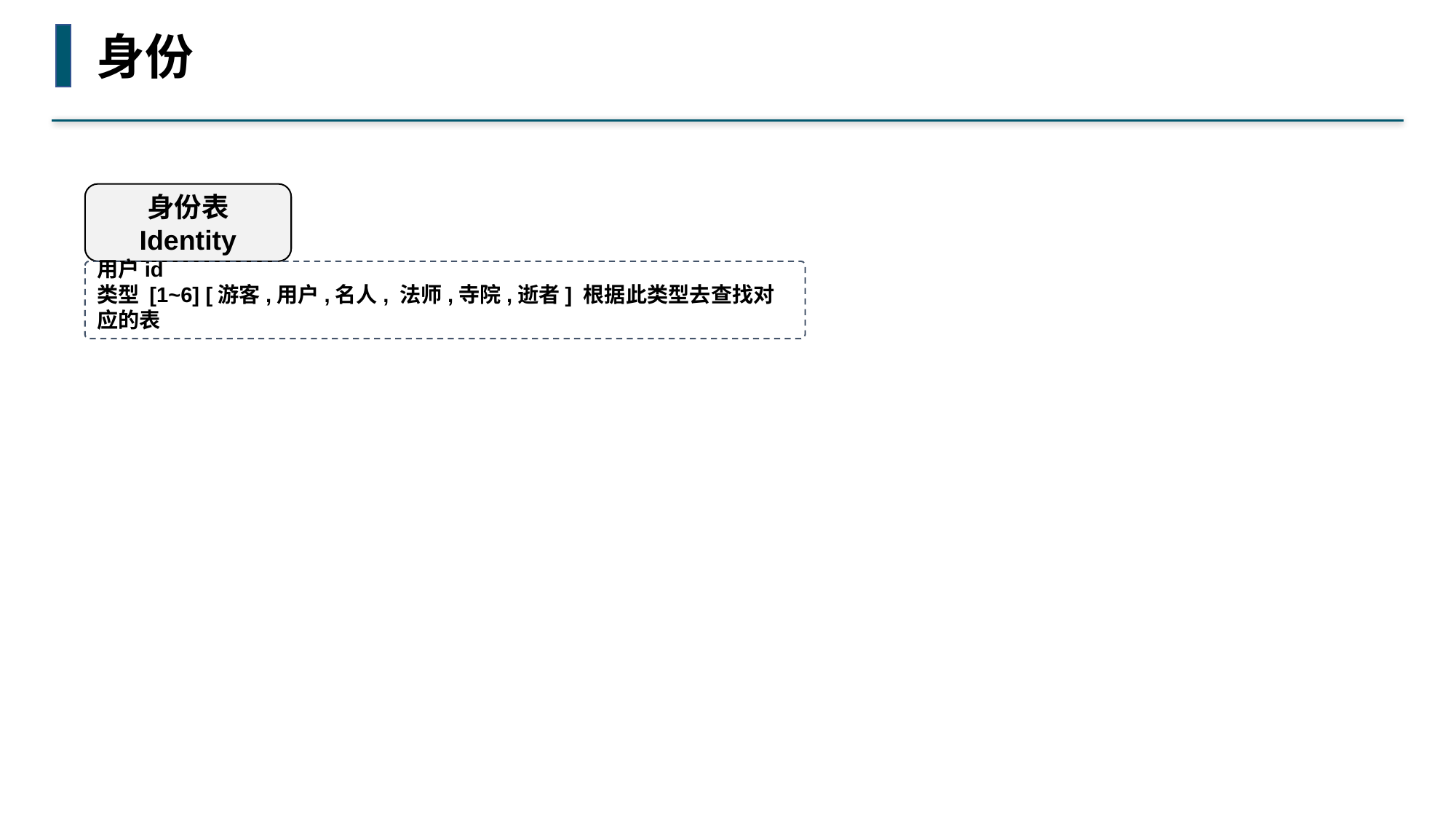

身份

身份表
Identity
用户id
类型 [1~6] [游客,用户,名人, 法师,寺院,逝者] 根据此类型去查找对应的表